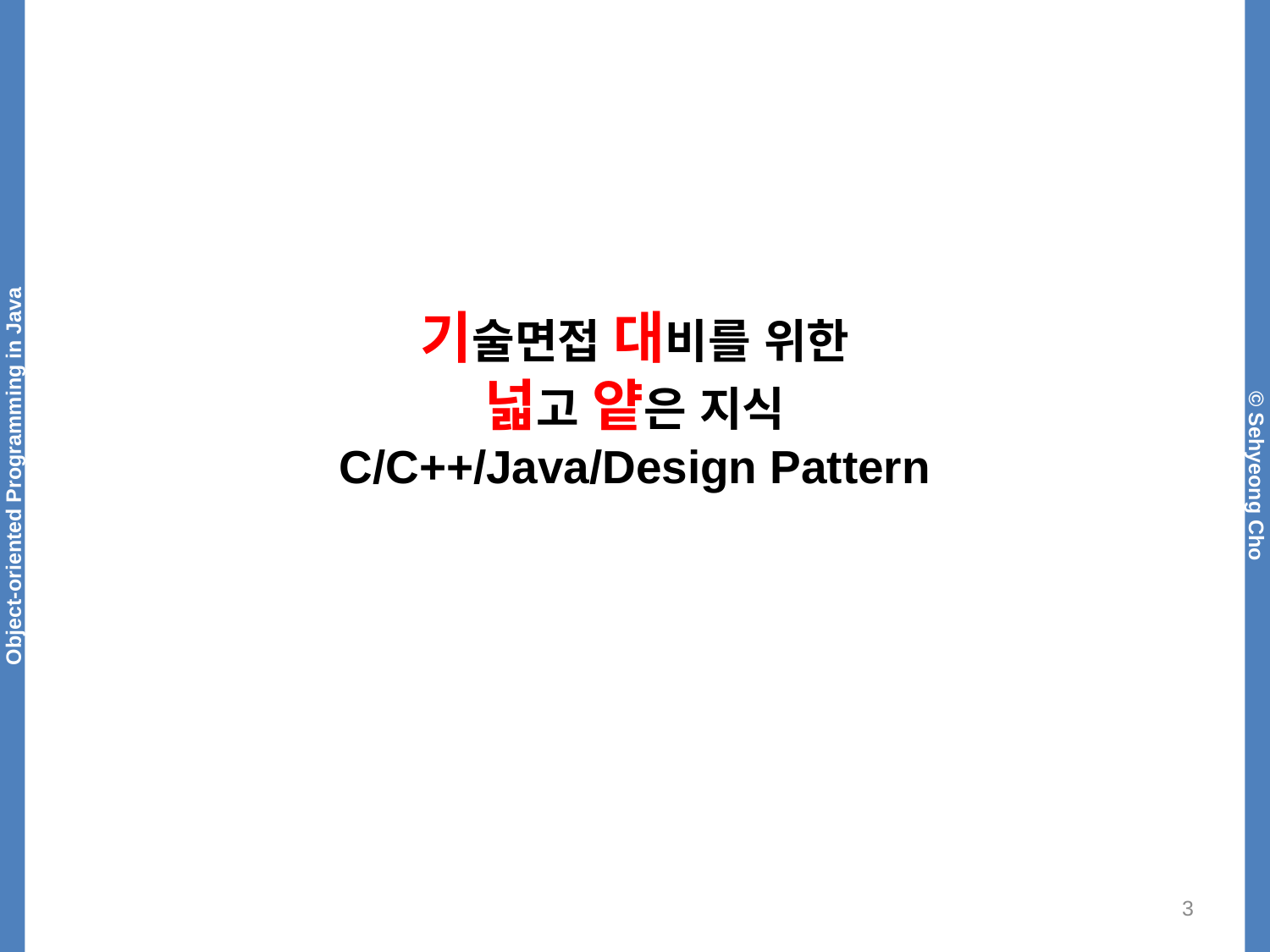

# 기술면접 대비를 위한 넓고 얕은 지식 C/C++/Java/Design Pattern

3